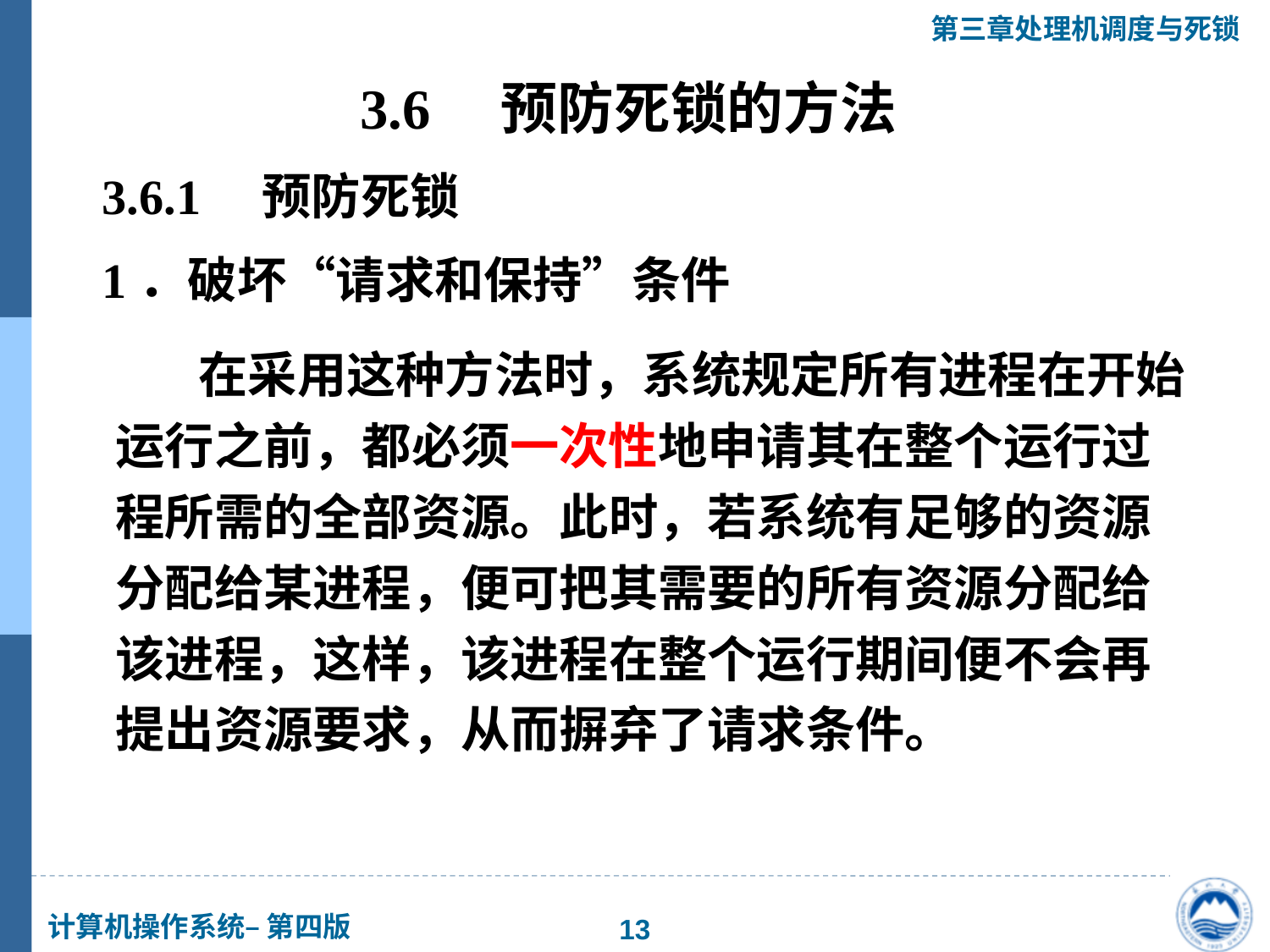

3.6　预防死锁的方法
  3.6.1　预防死锁
  1．破坏“请求和保持”条件
　　  在采用这种方法时，系统规定所有进程在开始运行之前，都必须一次性地申请其在整个运行过程所需的全部资源。此时，若系统有足够的资源分配给某进程，便可把其需要的所有资源分配给该进程，这样，该进程在整个运行期间便不会再提出资源要求，从而摒弃了请求条件。